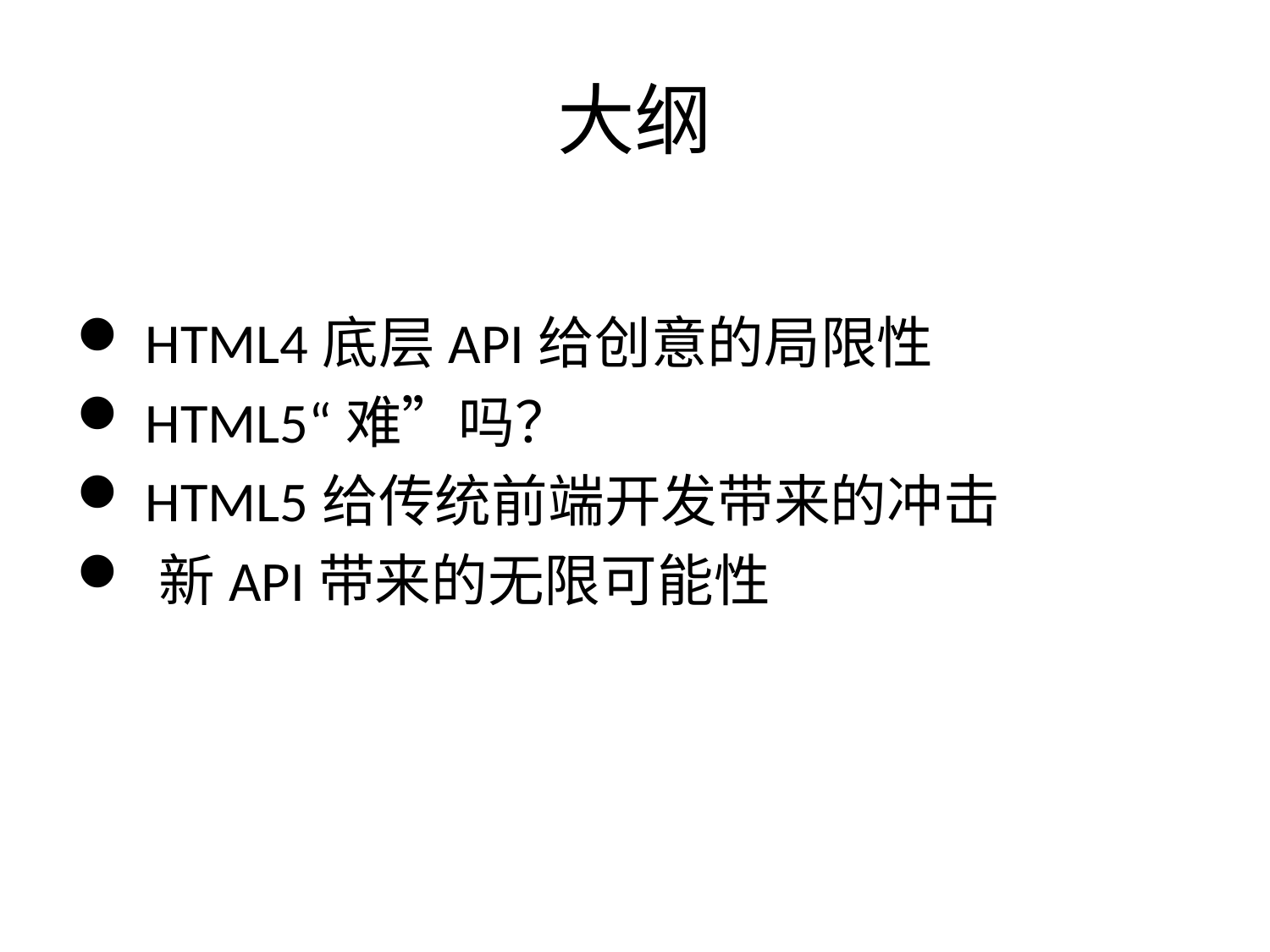

# 大纲

 HTML4底层API给创意的局限性
 HTML5“难”吗？
 HTML5给传统前端开发带来的冲击
 新API带来的无限可能性